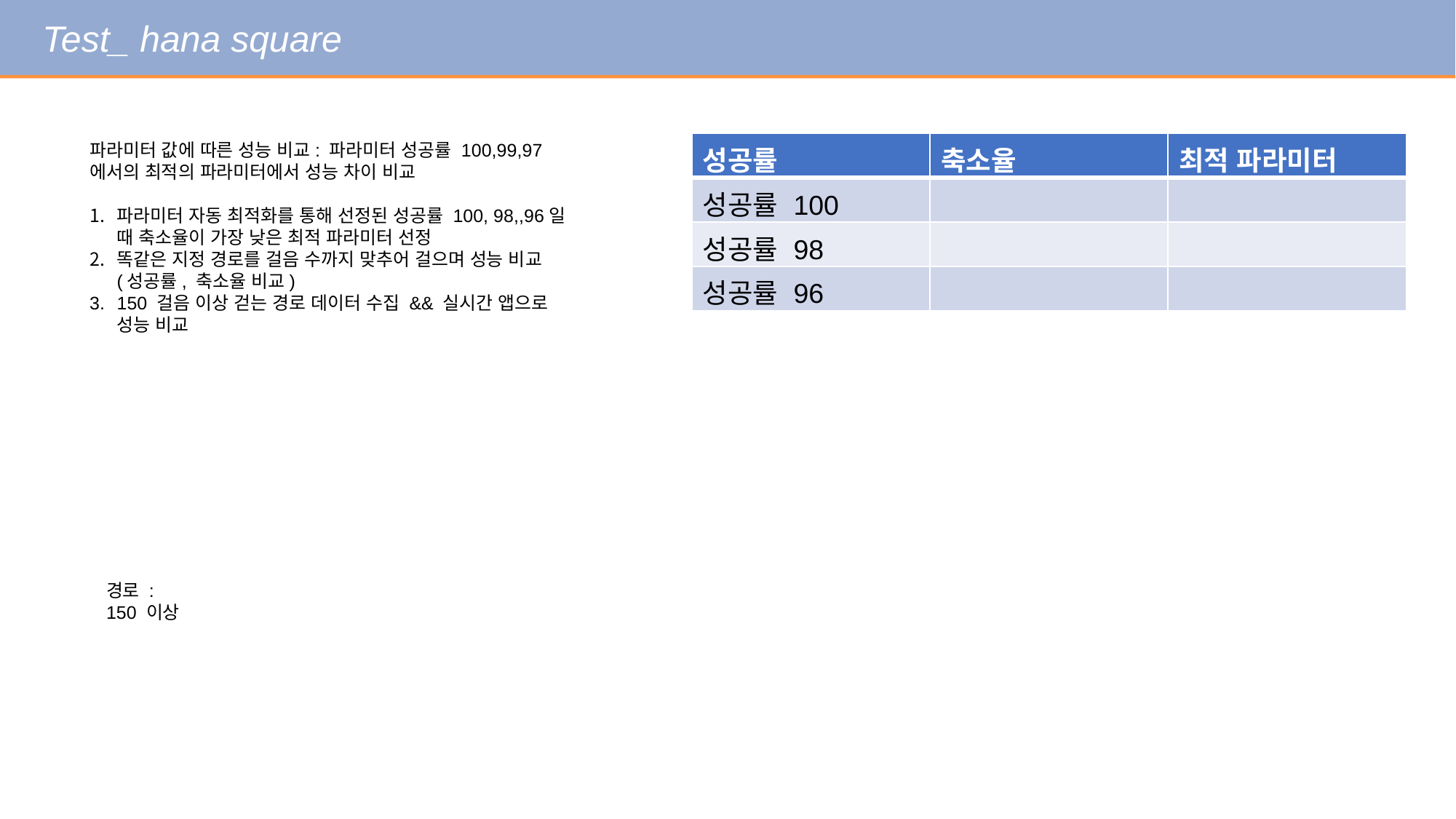

Test_ hana square
파라미터 값에 따른 성능 비교: 파라미터 성공률 100,99,97에서의 최적의 파라미터에서 성능 차이 비교

파라미터 자동 최적화를 통해 선정된 성공률 100, 98,,96일 때 축소율이 가장 낮은 최적 파라미터 선정
똑같은 지정 경로를 걸음 수까지 맞추어 걸으며 성능 비교 (성공률, 축소율 비교)
150 걸음 이상 걷는 경로 데이터 수집 && 실시간 앱으로 성능 비교

| 성공률 | 축소율 | 최적 파라미터 |
| --- | --- | --- |
| 성공률 100 |  |  |
| 성공률 98 |  |  |
| 성공률 96 |  |  |
경로 :
150 이상